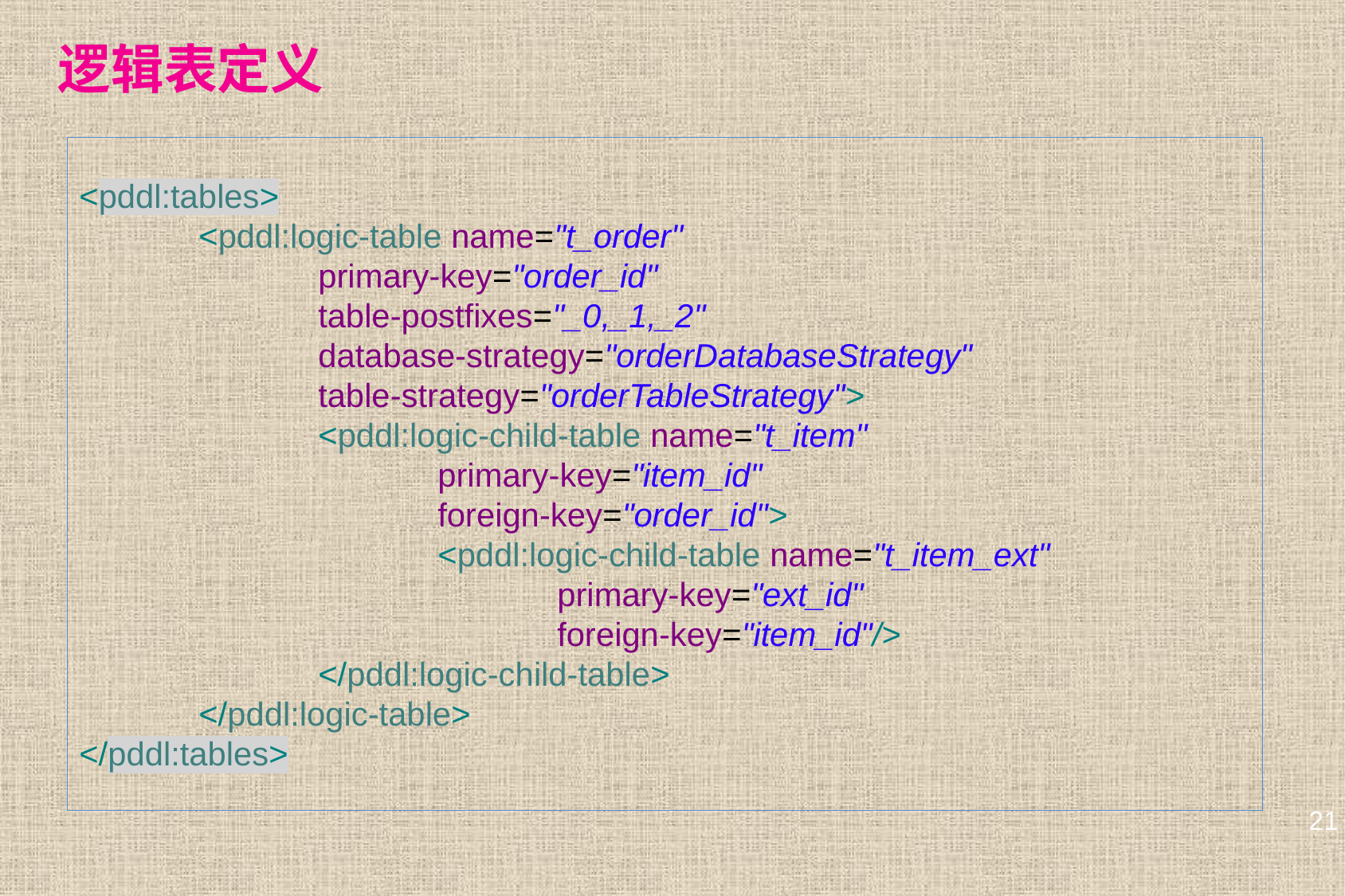

# 逻辑表定义

<pddl:tables>
	<pddl:logic-table name="t_order"
		primary-key="order_id"
		table-postfixes="_0,_1,_2"
		database-strategy="orderDatabaseStrategy"
		table-strategy="orderTableStrategy">
		<pddl:logic-child-table name="t_item"
			primary-key="item_id"
			foreign-key="order_id">
			<pddl:logic-child-table name="t_item_ext"
				primary-key="ext_id"
				foreign-key="item_id"/>
		</pddl:logic-child-table>
	</pddl:logic-table>
</pddl:tables>